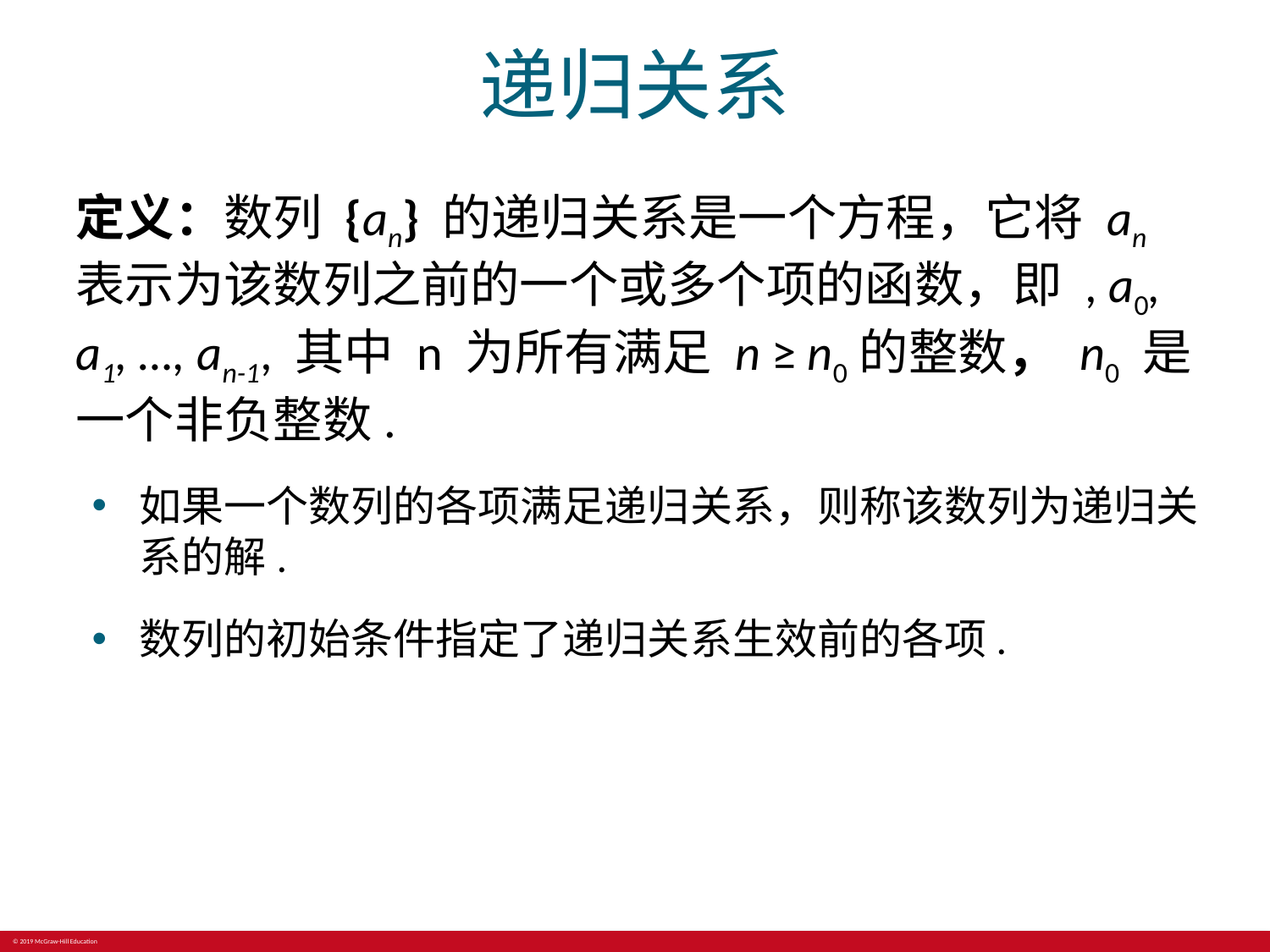

# 递归关系
定义：数列 {an} 的递归关系是一个方程，它将 an 表示为该数列之前的一个或多个项的函数，即 , a0, a1, …, an-1, 其中 n 为所有满足 n ≥ n0的整数， n0 是一个非负整数.
如果一个数列的各项满足递归关系，则称该数列为递归关系的解.
数列的初始条件指定了递归关系生效前的各项.